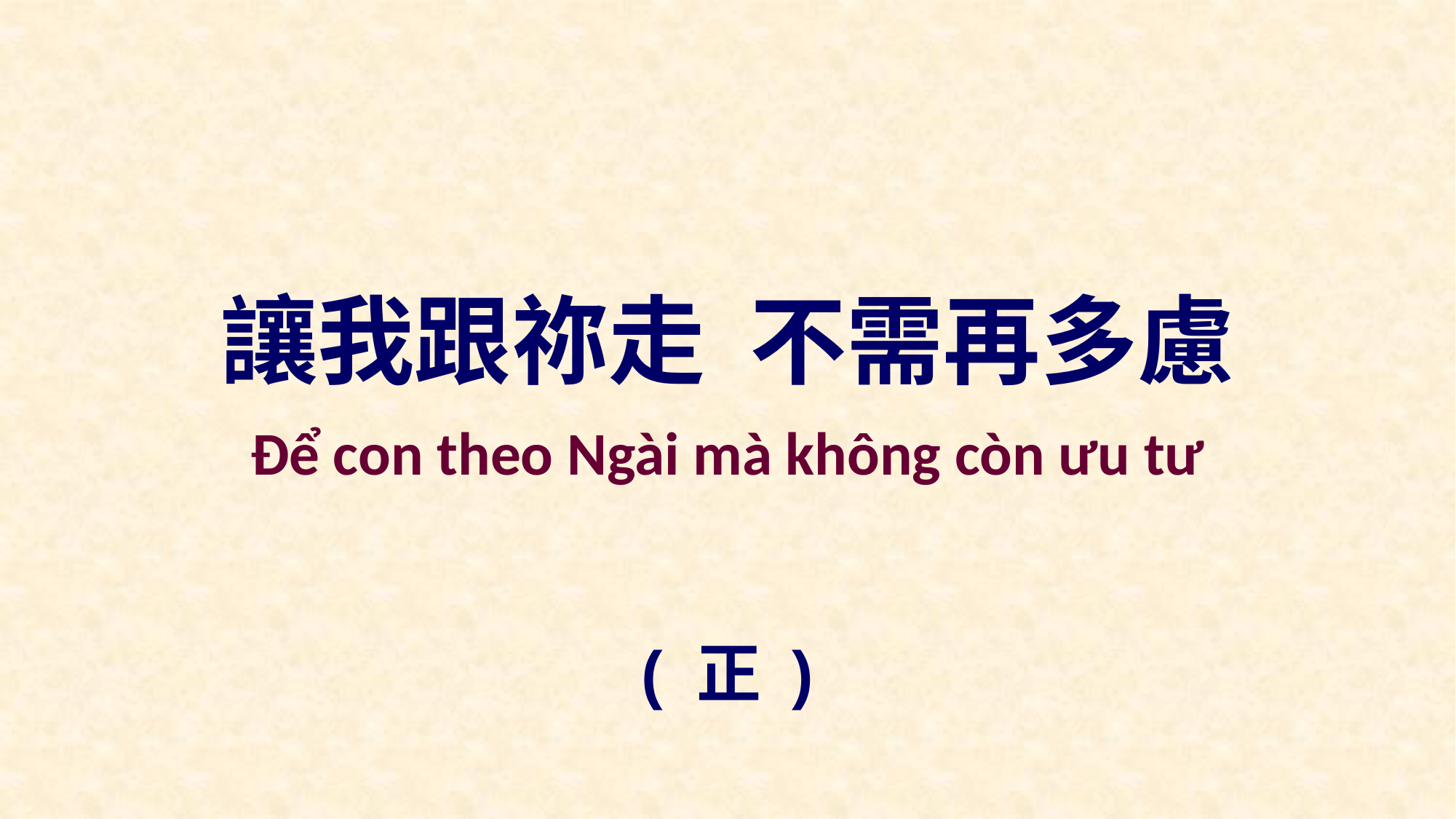

讓我跟祢走  不需再多慮
Để con theo Ngài mà không còn ưu tư
( 正 )